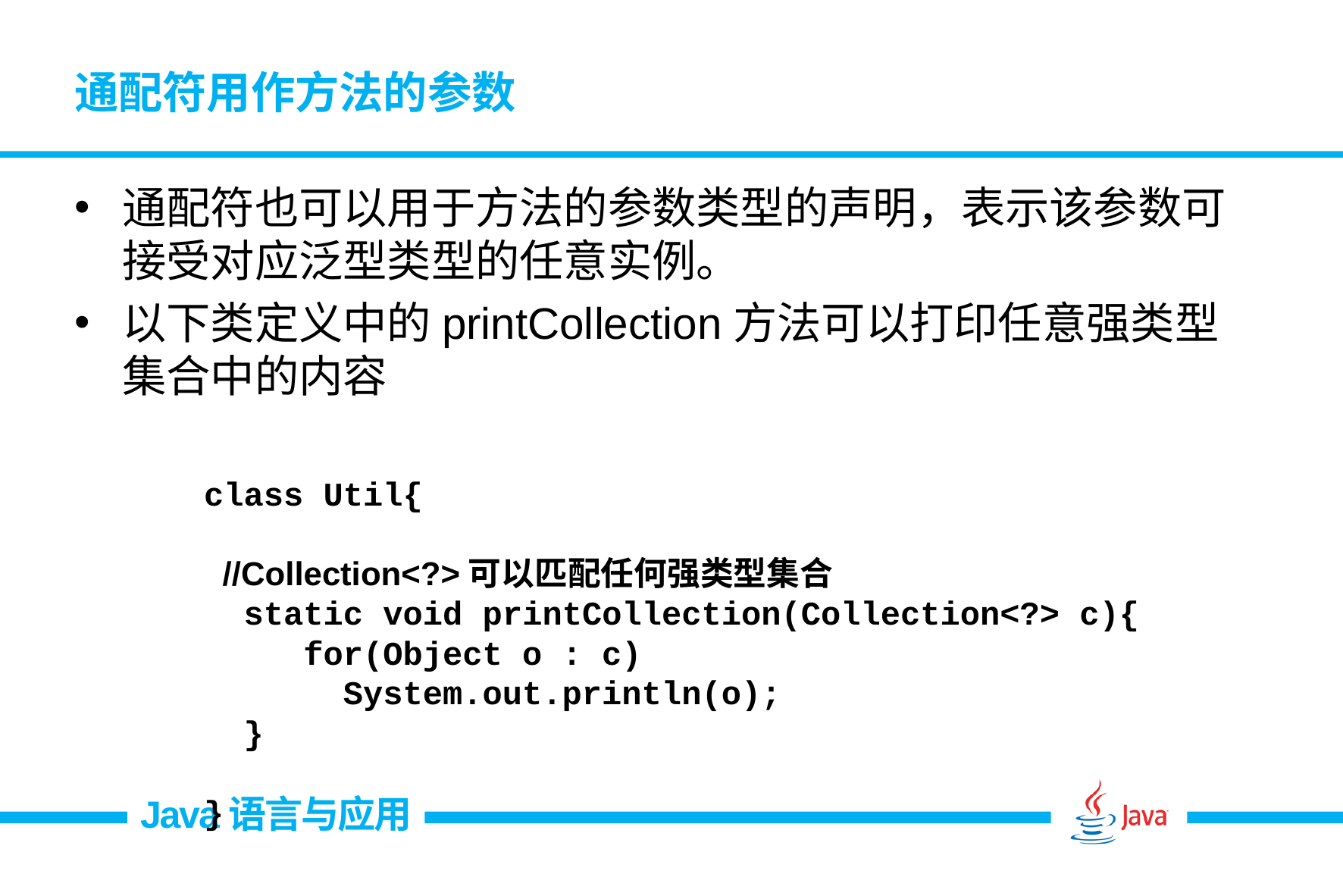

# 通配符用作方法的参数
通配符也可以用于方法的参数类型的声明，表示该参数可接受对应泛型类型的任意实例。
以下类定义中的printCollection方法可以打印任意强类型集合中的内容
class Util{

  //Collection<?>可以匹配任何强类型集合
  static void printCollection(Collection<?> c){
     for(Object o : c)
       System.out.println(o);
  }

}